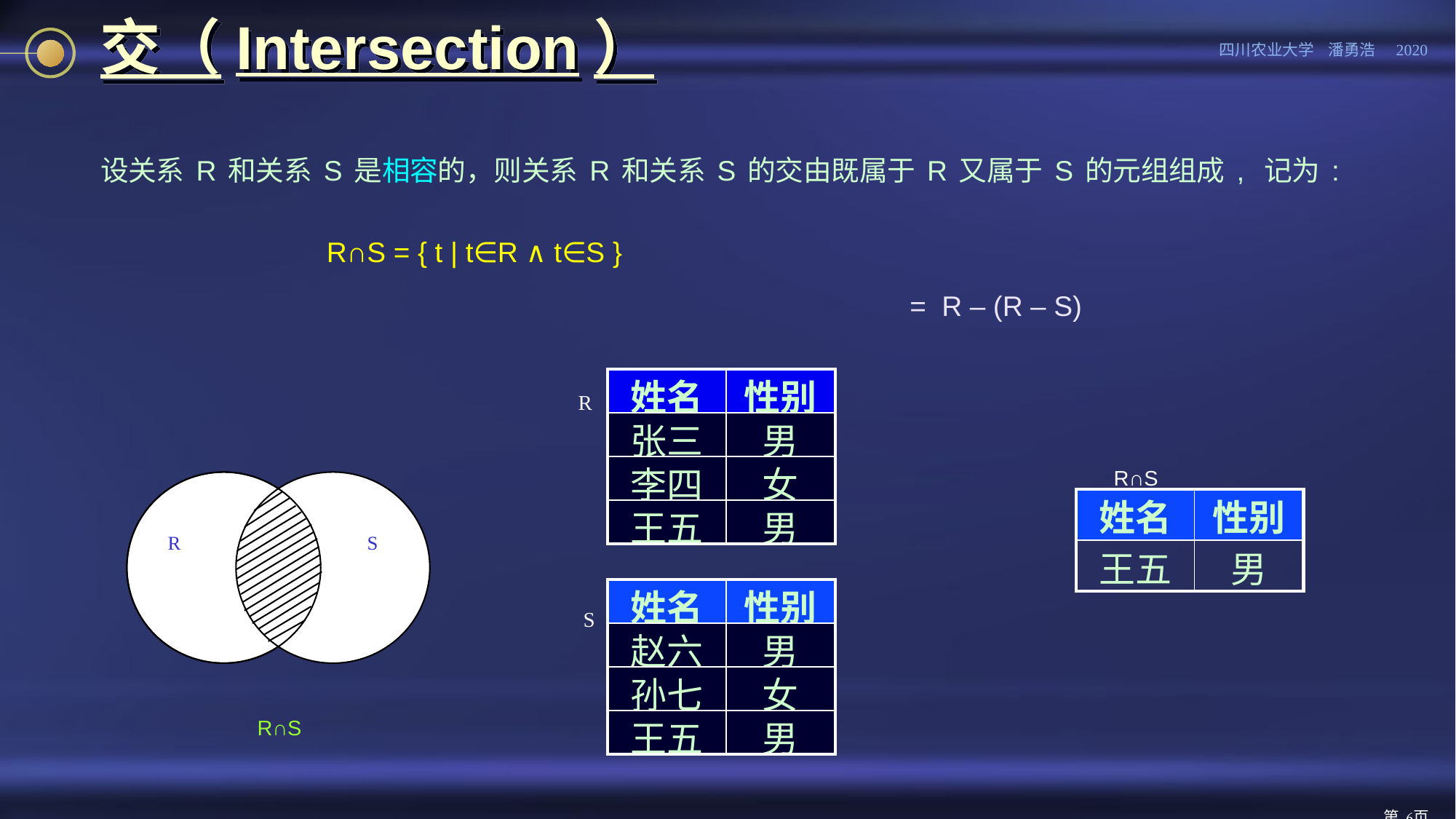

# 交（Intersection）
	设关系R和关系S是相容的，则关系R和关系S的交由既属于R又属于S的元组组成, 记为:
			 R∩S = { t | t∈R ∧ t∈S }
=  R – (R – S)
R
| 姓名 | 性别 |
| --- | --- |
| 张三 | 男 |
| 李四 | 女 |
| 王五 | 男 |
R∩S

R
S

R∩S
| 姓名 | 性别 |
| --- | --- |
| 王五 | 男 |
| 姓名 | 性别 |
| --- | --- |
| 赵六 | 男 |
| 孙七 | 女 |
| 王五 | 男 |
S